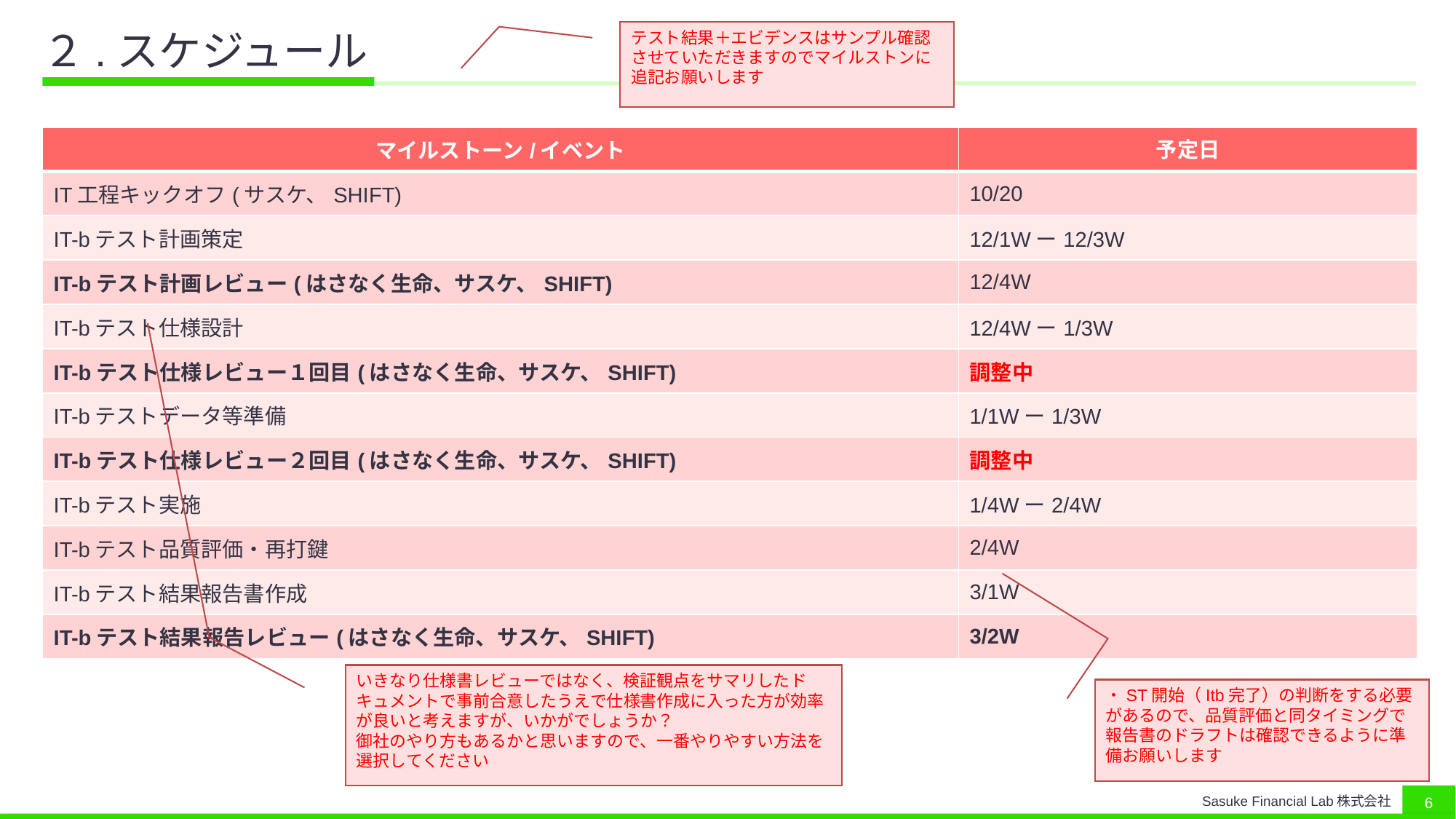

# ２.スケジュール
テスト結果＋エビデンスはサンプル確認させていただきますのでマイルストンに追記お願いします

| マイルストーン/イベント | 予定日 |
| --- | --- |
| IT工程キックオフ(サスケ、SHIFT) | 10/20 |
| IT-bテスト計画策定 | 12/1Wー12/3W |
| IT-bテスト計画レビュー(はさなく生命、サスケ、SHIFT) | 12/4W |
| IT-bテスト仕様設計 | 12/4Wー1/3W |
| IT-bテスト仕様レビュー１回目(はさなく生命、サスケ、SHIFT) | 調整中 |
| IT-bテストデータ等準備 | 1/1Wー1/3W |
| IT-bテスト仕様レビュー２回目(はさなく生命、サスケ、SHIFT) | 調整中 |
| IT-bテスト実施 | 1/4Wー2/4W |
| IT-bテスト品質評価・再打鍵 | 2/4W |
| IT-bテスト結果報告書作成 | 3/1W |
| IT-bテスト結果報告レビュー(はさなく生命、サスケ、SHIFT) | 3/2W |
いきなり仕様書レビューではなく、検証観点をサマリしたドキュメントで事前合意したうえで仕様書作成に入った方が効率が良いと考えますが、いかがでしょうか？
御社のやり方もあるかと思いますので、一番やりやすい方法を選択してください
・ST開始（Itb完了）の判断をする必要があるので、品質評価と同タイミングで報告書のドラフトは確認できるように準備お願いします
6
Sasuke Financial Lab株式会社